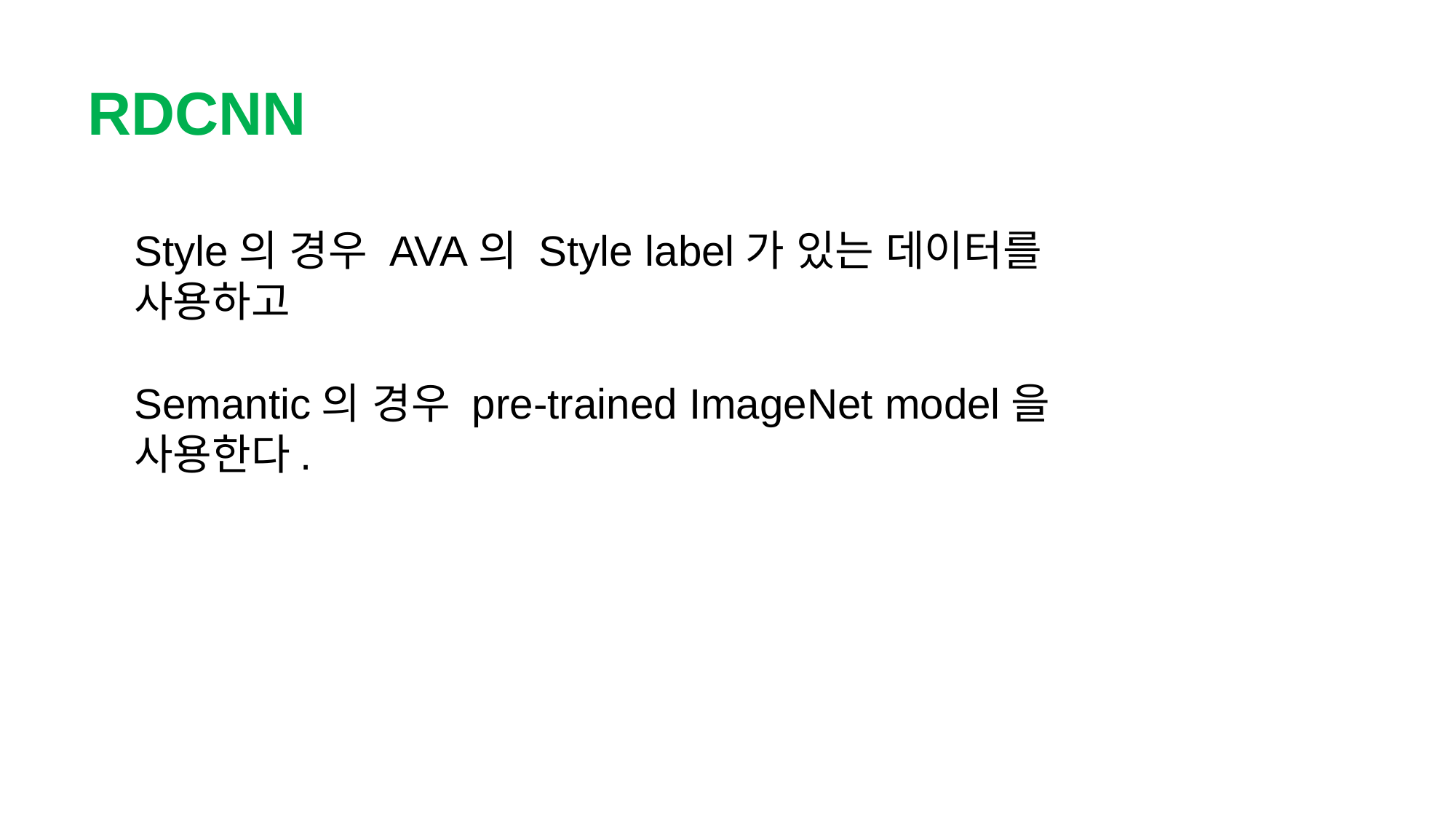

RDCNN
Style의 경우 AVA의 Style label가 있는 데이터를 사용하고

Semantic의 경우 pre-trained ImageNet model을 사용한다.